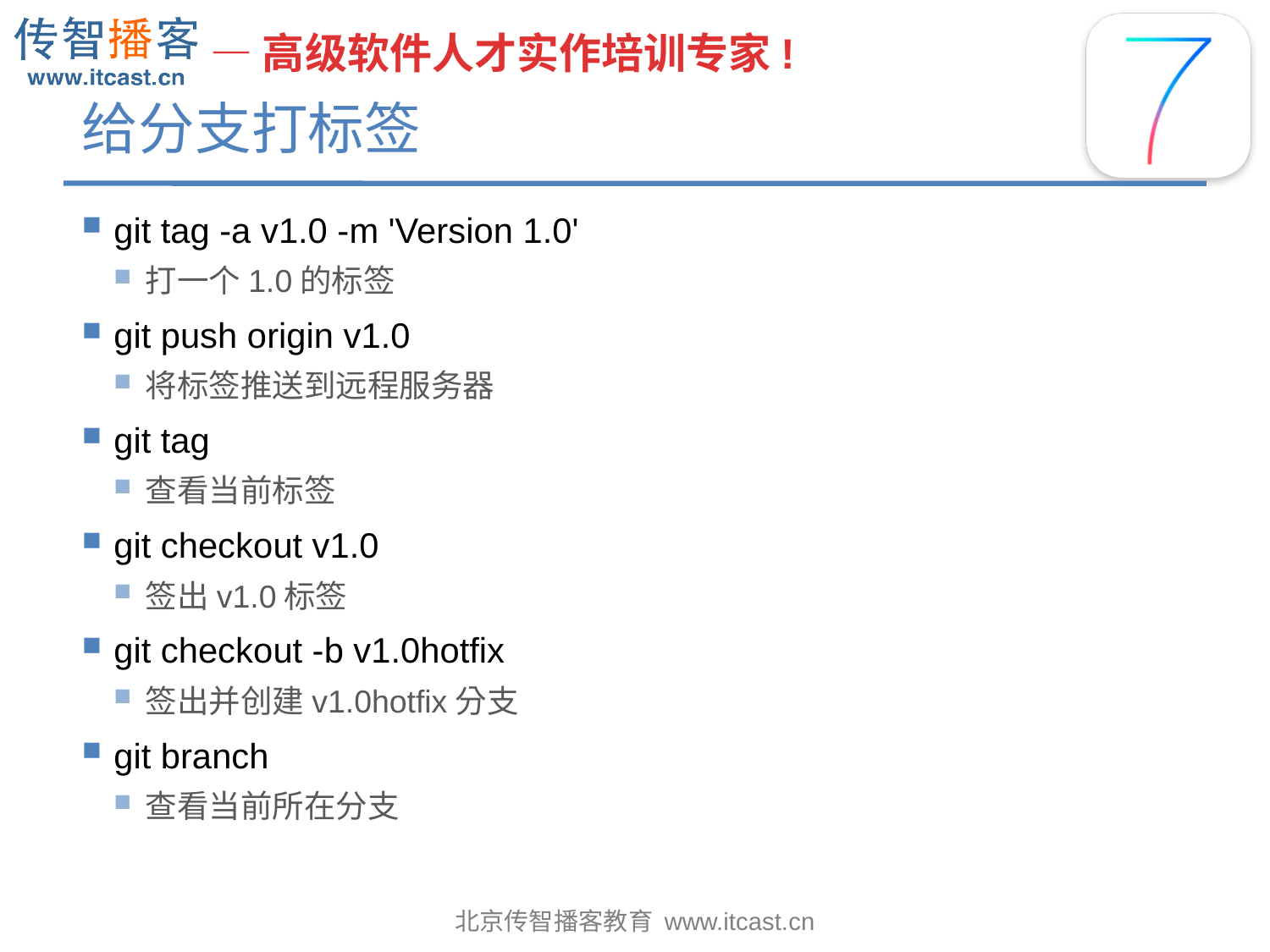

# 给分支打标签
git tag -a v1.0 -m 'Version 1.0'
打一个1.0的标签
git push origin v1.0
将标签推送到远程服务器
git tag
查看当前标签
git checkout v1.0
签出v1.0标签
git checkout -b v1.0hotfix
签出并创建v1.0hotfix分支
git branch
查看当前所在分支